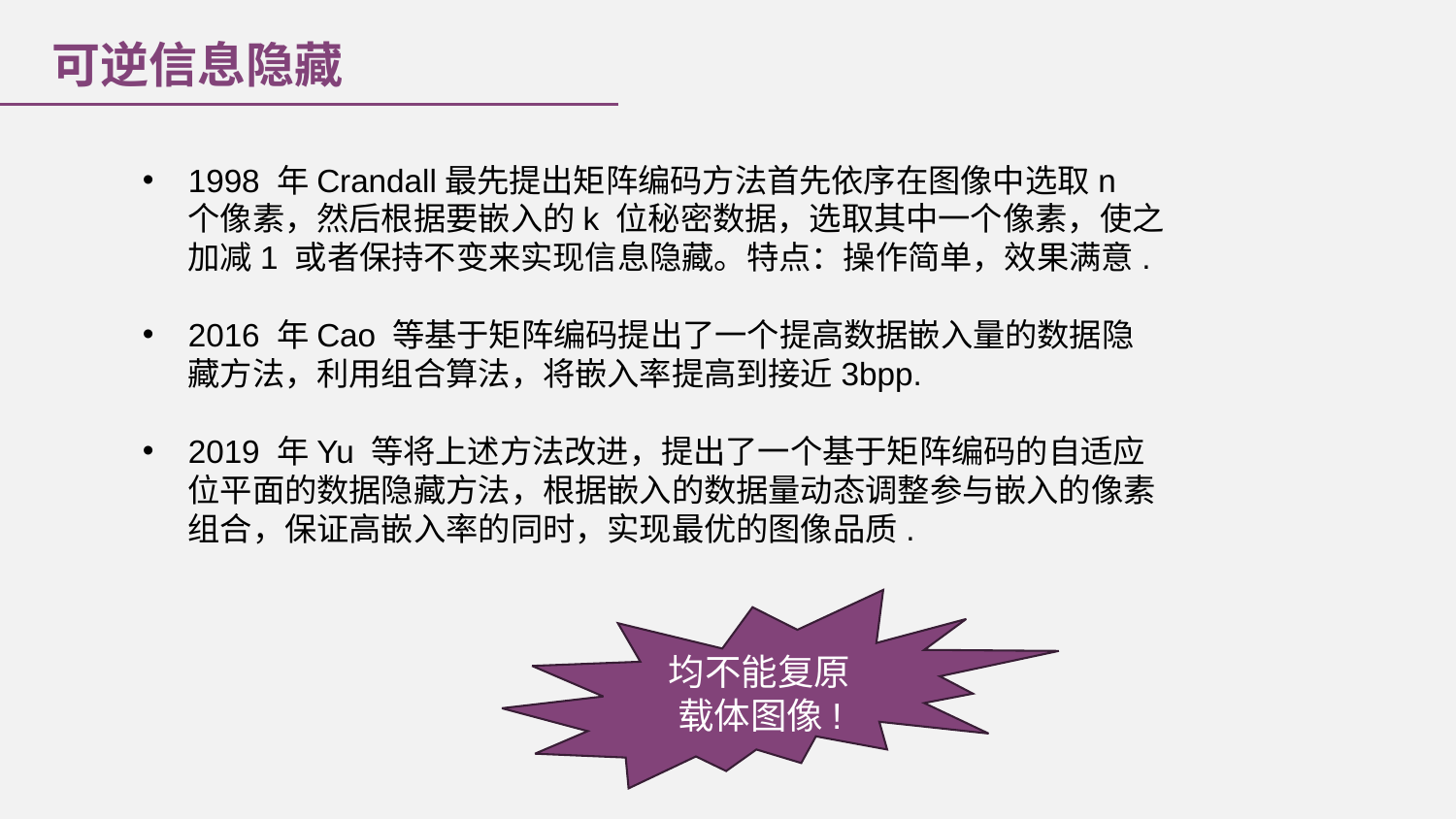

可逆信息隐藏
1998 年Crandall最先提出矩阵编码方法首先依序在图像中选取n 个像素，然后根据要嵌入的k 位秘密数据，选取其中一个像素，使之加减1 或者保持不变来实现信息隐藏。特点：操作简单，效果满意.

2016 年Cao 等基于矩阵编码提出了一个提高数据嵌入量的数据隐藏方法，利用组合算法，将嵌入率提高到接近3bpp.

2019 年Yu 等将上述方法改进，提出了一个基于矩阵编码的自适应位平面的数据隐藏方法，根据嵌入的数据量动态调整参与嵌入的像素组合，保证高嵌入率的同时，实现最优的图像品质.
均不能复原载体图像!